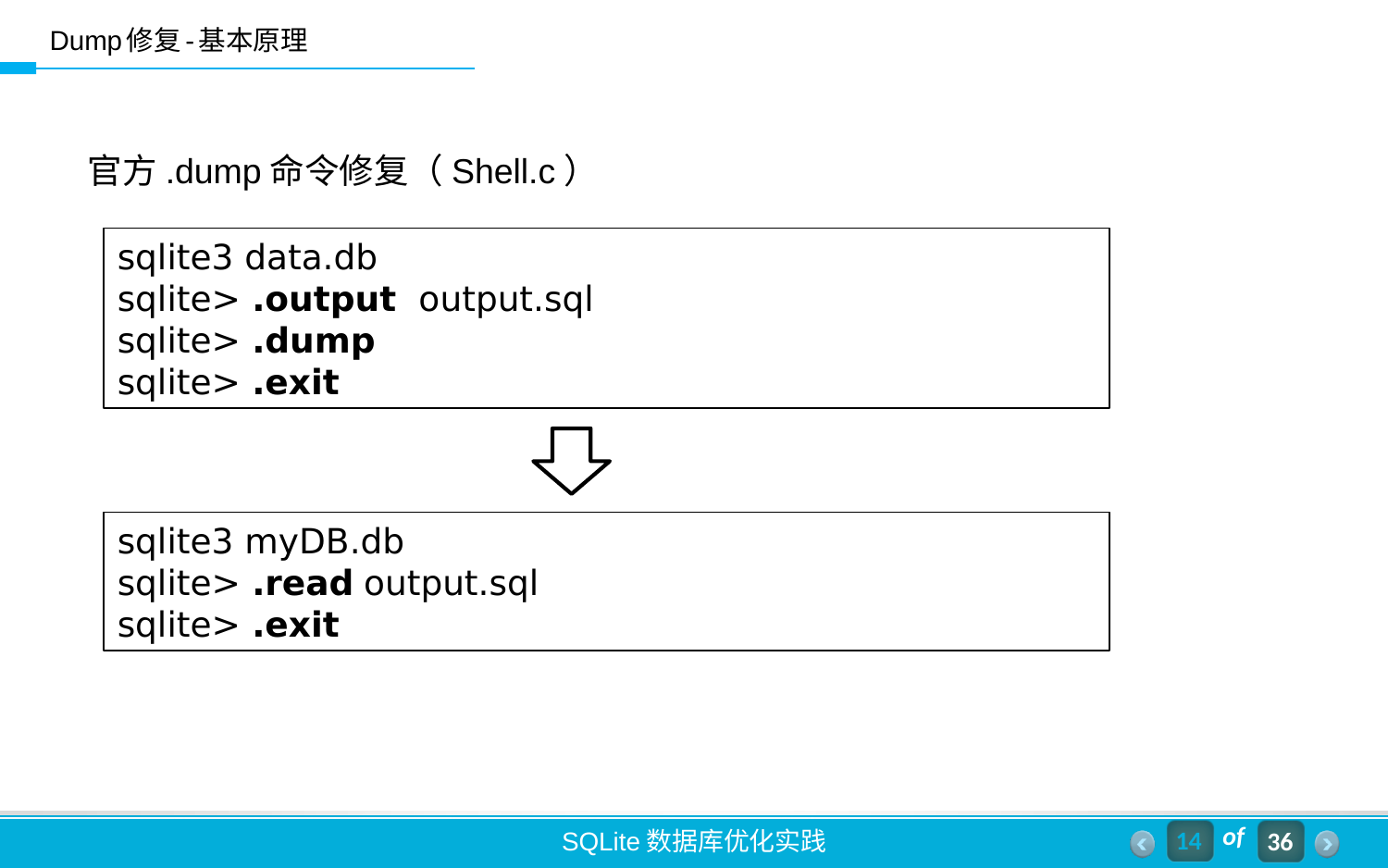

# Dump修复-基本原理

官方.dump命令修复（Shell.c）
sqlite3 data.db
sqlite> .output  output.sql
sqlite> .dump
sqlite> .exit

sqlite3 myDB.db
sqlite> .read output.sql
sqlite> .exit
14